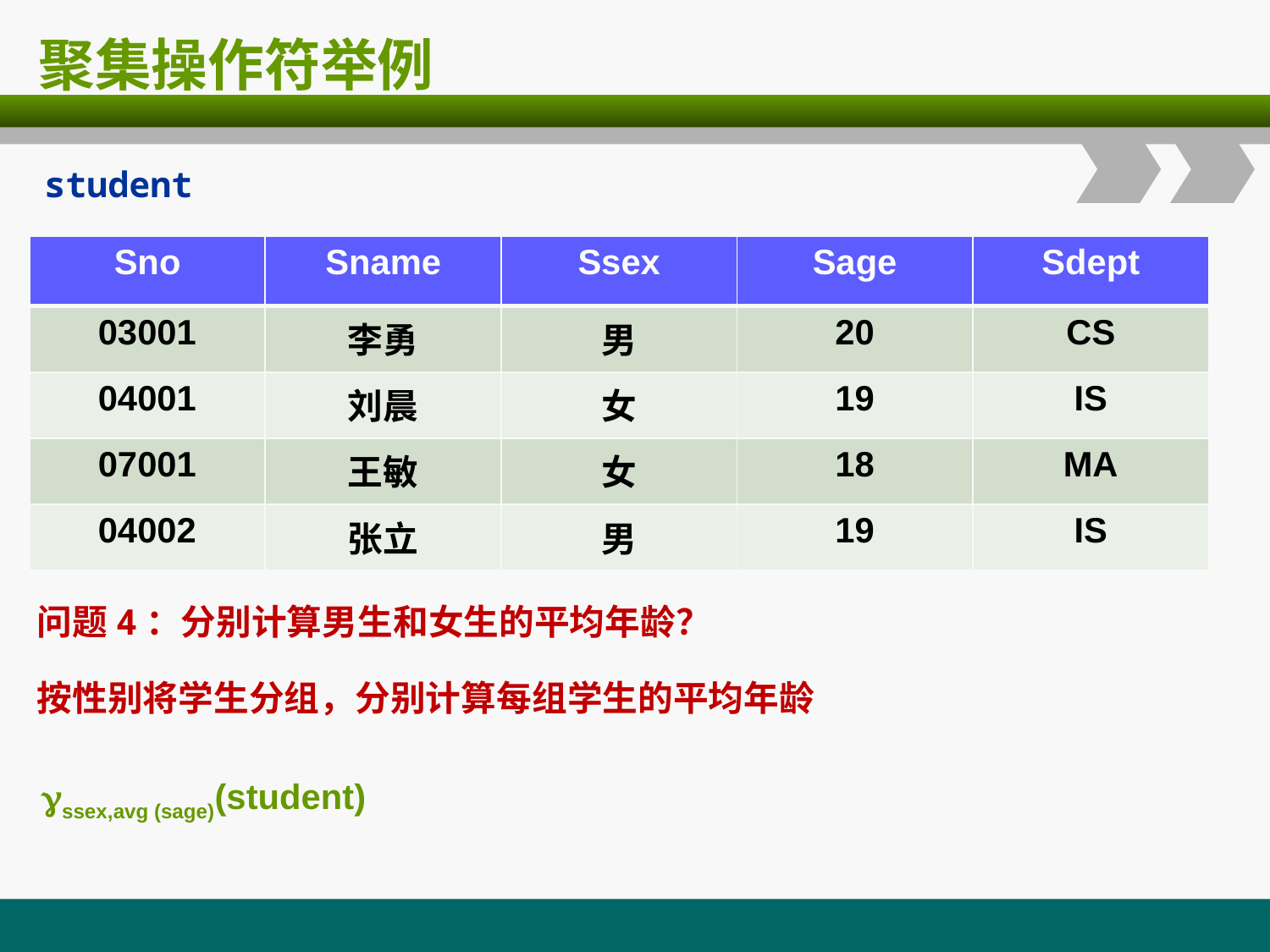

# 聚集操作符举例
student
| Sno | Sname | Ssex | Sage | Sdept |
| --- | --- | --- | --- | --- |
| 03001 | 李勇 | 男 | 20 | CS |
| 04001 | 刘晨 | 女 | 19 | IS |
| 07001 | 王敏 | 女 | 18 | MA |
| 04002 | 张立 | 男 | 19 | IS |
问题4：分别计算男生和女生的平均年龄？
按性别将学生分组，分别计算每组学生的平均年龄
γssex,avg (sage)(student)